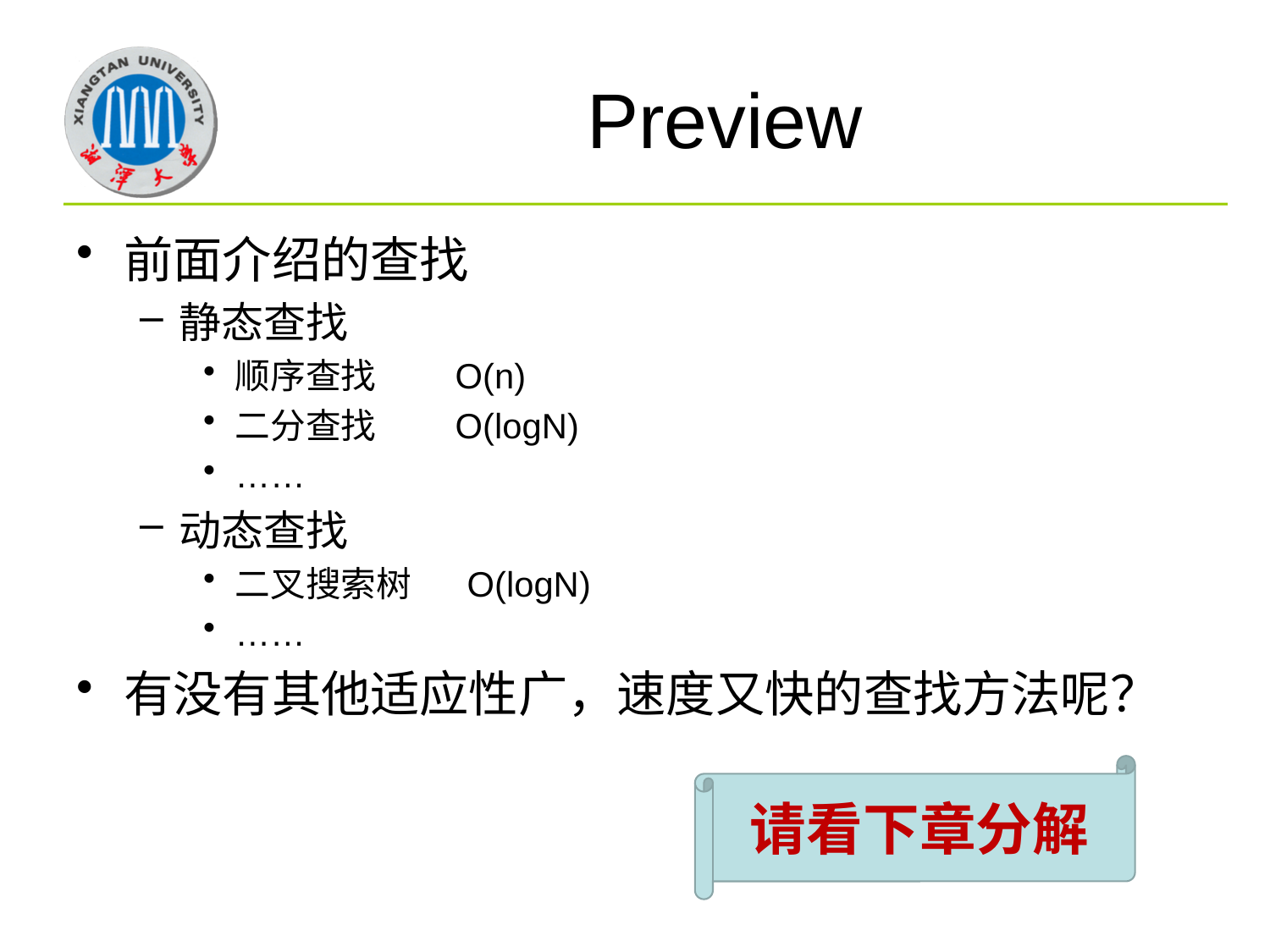

# Preview
前面介绍的查找
静态查找
顺序查找         O(n)
二分查找         O(logN)
……
动态查找
二叉搜索树      O(logN)
……
有没有其他适应性广，速度又快的查找方法呢？

请看下章分解